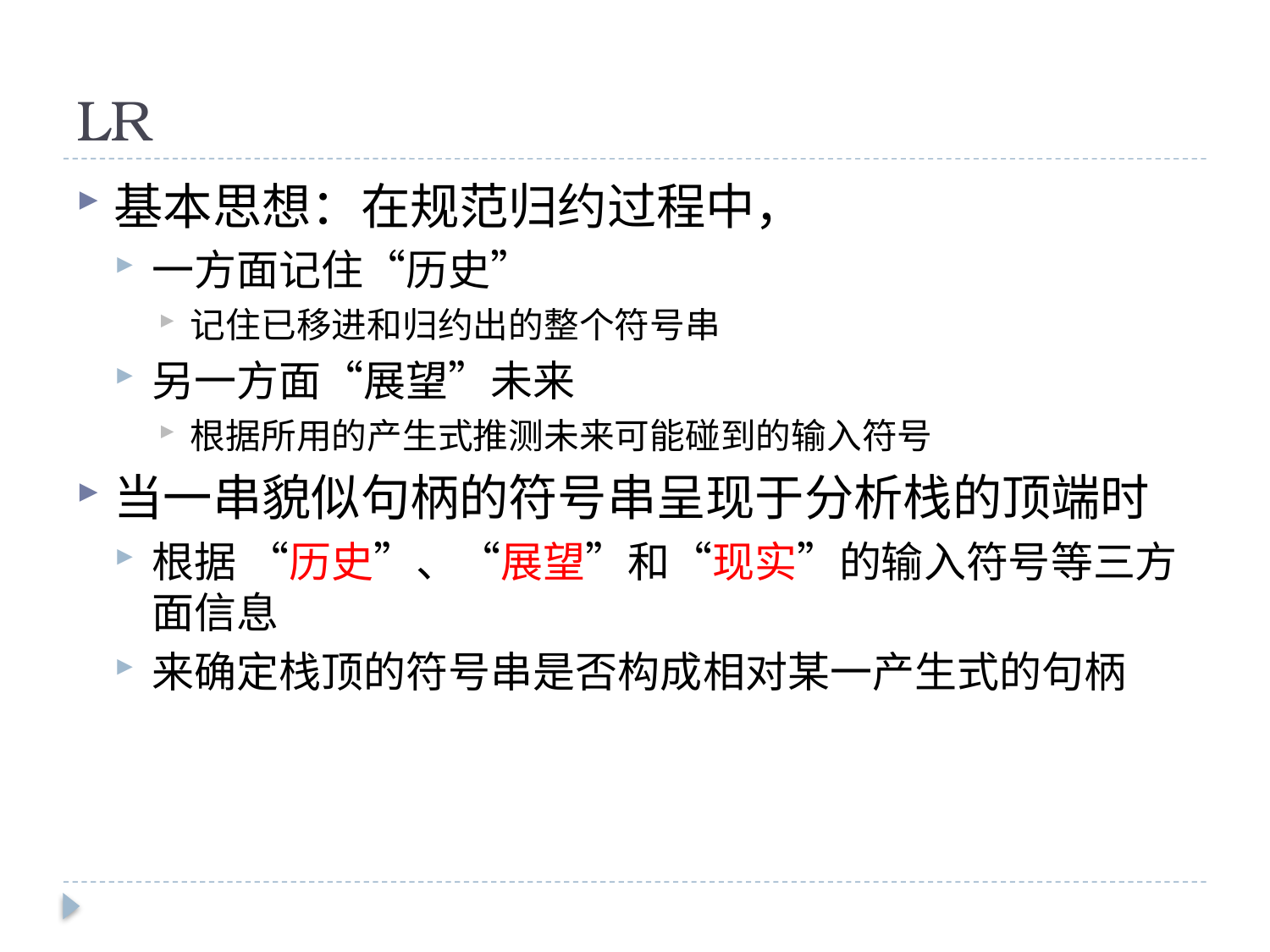

# LR
基本思想：在规范归约过程中，
一方面记住“历史”
记住已移进和归约出的整个符号串
另一方面“展望”未来
根据所用的产生式推测未来可能碰到的输入符号
当一串貌似句柄的符号串呈现于分析栈的顶端时
根据 “历史”、“展望”和“现实”的输入符号等三方面信息
来确定栈顶的符号串是否构成相对某一产生式的句柄

7